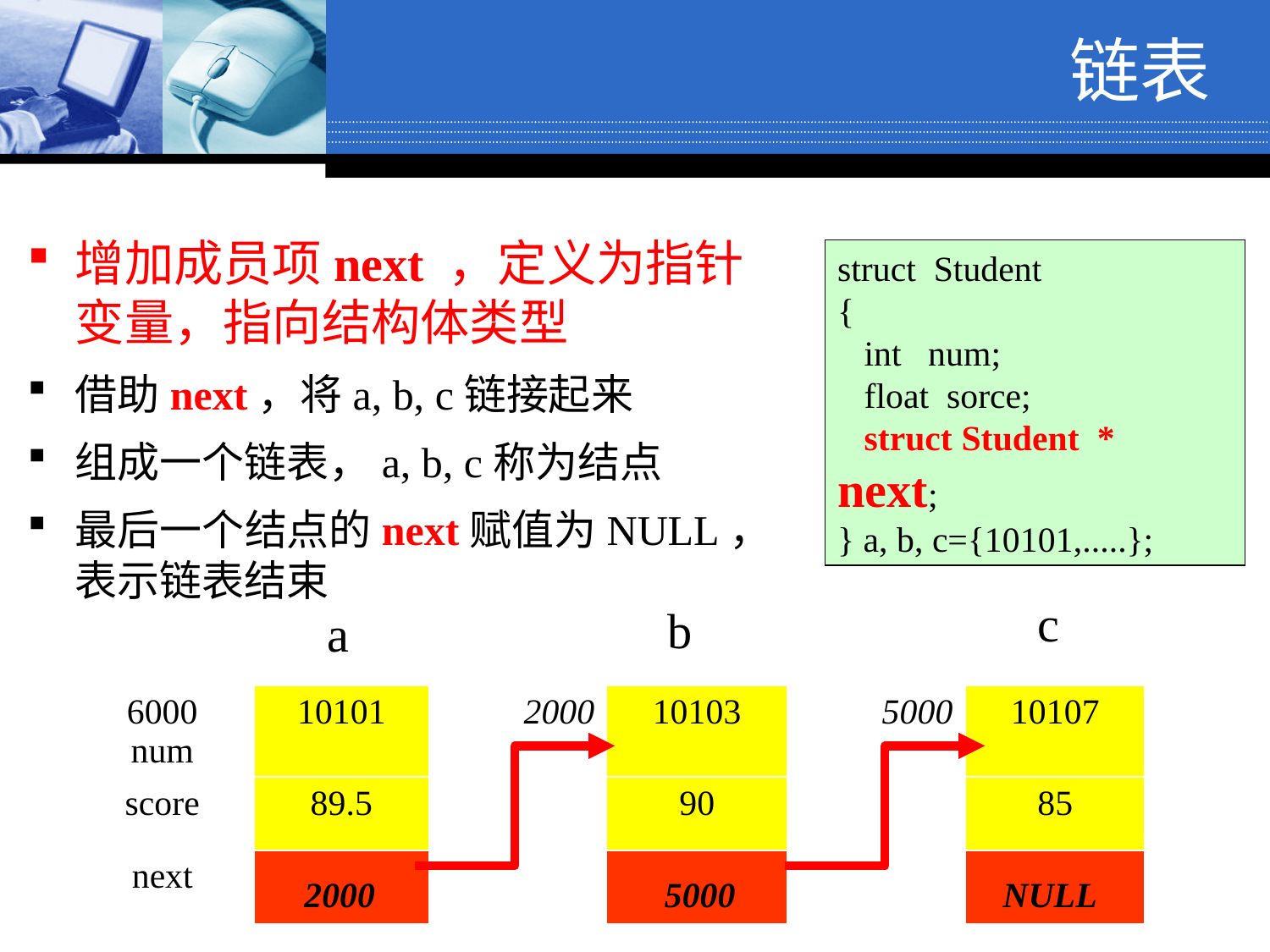

# 链表
增加成员项next ，定义为指针变量，指向结构体类型

借助next，将a, b, c链接起来

组成一个链表，a, b, c称为结点

最后一个结点的next赋值为NULL，表示链表结束

struct  Student
{
   int   num;
   float  sorce;
   struct Student  *  next;
} a, b, c={10101,.....};
c
b
a
| 6000 num | 10101 | 2000 | 10103 | 5000 | 10107 |
| --- | --- | --- | --- | --- | --- |
| score | 89.5 |  | 90 |  | 85 |
| next |  |  |  |  |  |
2000
5000
NULL